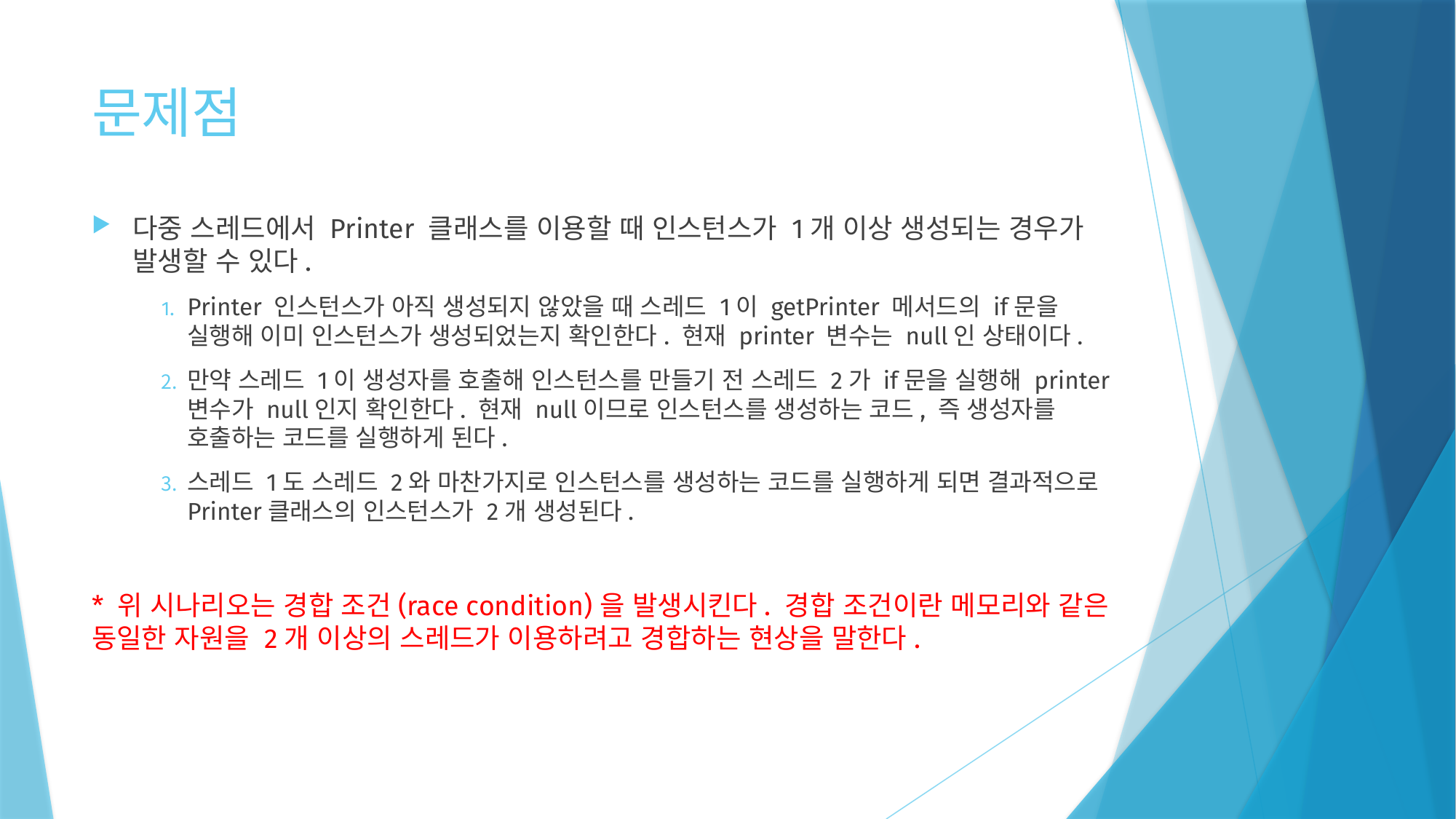

# 문제점
다중 스레드에서 Printer 클래스를 이용할 때 인스턴스가 1개 이상 생성되는 경우가 발생할 수 있다.
Printer 인스턴스가 아직 생성되지 않았을 때 스레드 1이 getPrinter 메서드의 if문을 실행해 이미 인스턴스가 생성되었는지 확인한다. 현재 printer 변수는 null인 상태이다.
만약 스레드 1이 생성자를 호출해 인스턴스를 만들기 전 스레드 2가 if문을 실행해 printer 변수가 null인지 확인한다. 현재 null이므로 인스턴스를 생성하는 코드, 즉 생성자를 호출하는 코드를 실행하게 된다.
스레드 1도 스레드 2와 마찬가지로 인스턴스를 생성하는 코드를 실행하게 되면 결과적으로 Printer클래스의 인스턴스가 2개 생성된다.

* 위 시나리오는 경합 조건(race condition)을 발생시킨다. 경합 조건이란 메모리와 같은 동일한 자원을 2개 이상의 스레드가 이용하려고 경합하는 현상을 말한다.